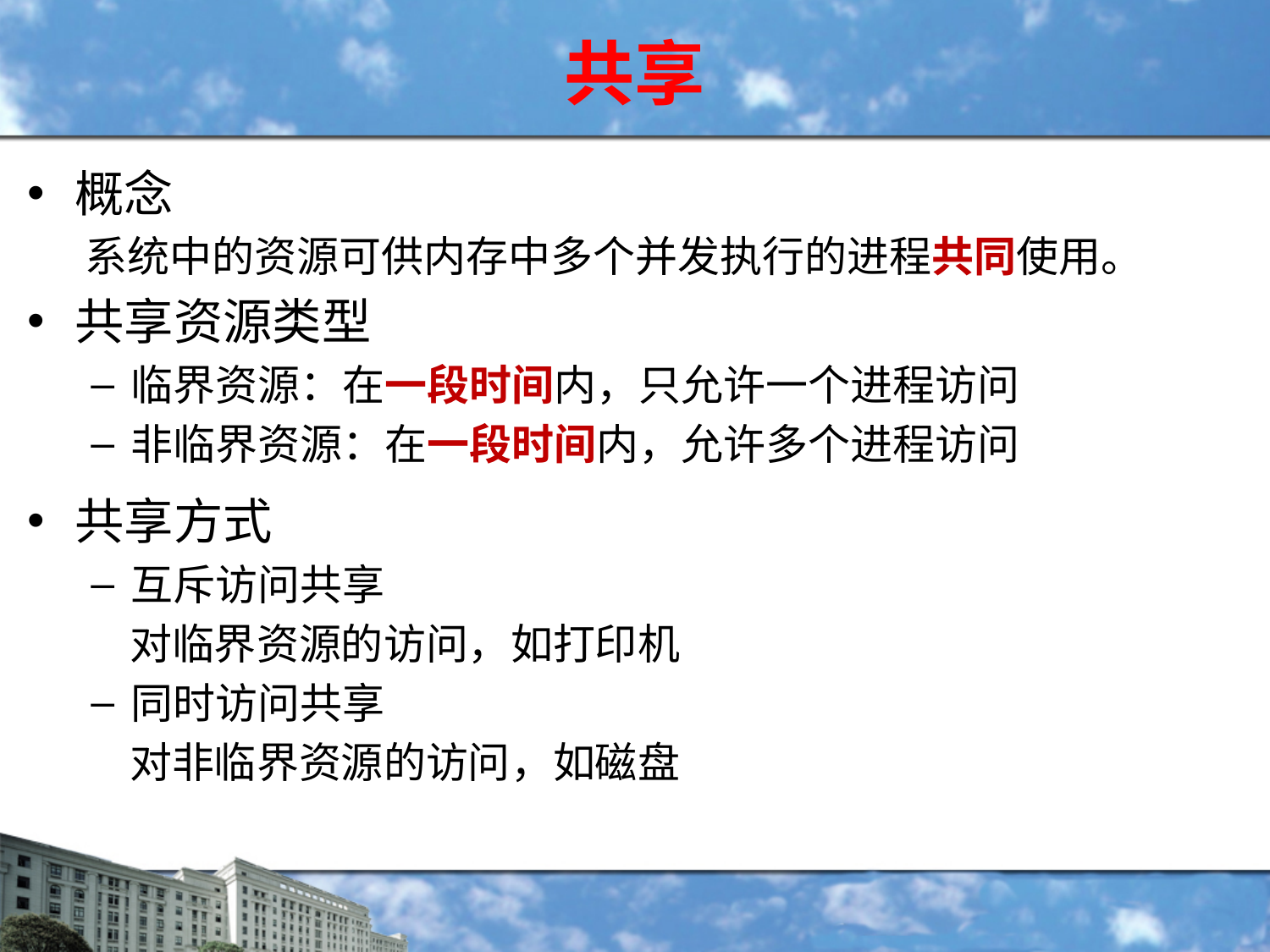

# 共享
概念
     系统中的资源可供内存中多个并发执行的进程共同使用。
共享资源类型
临界资源：在一段时间内，只允许一个进程访问
非临界资源：在一段时间内，允许多个进程访问
共享方式
互斥访问共享
   对临界资源的访问，如打印机
同时访问共享
   对非临界资源的访问，如磁盘